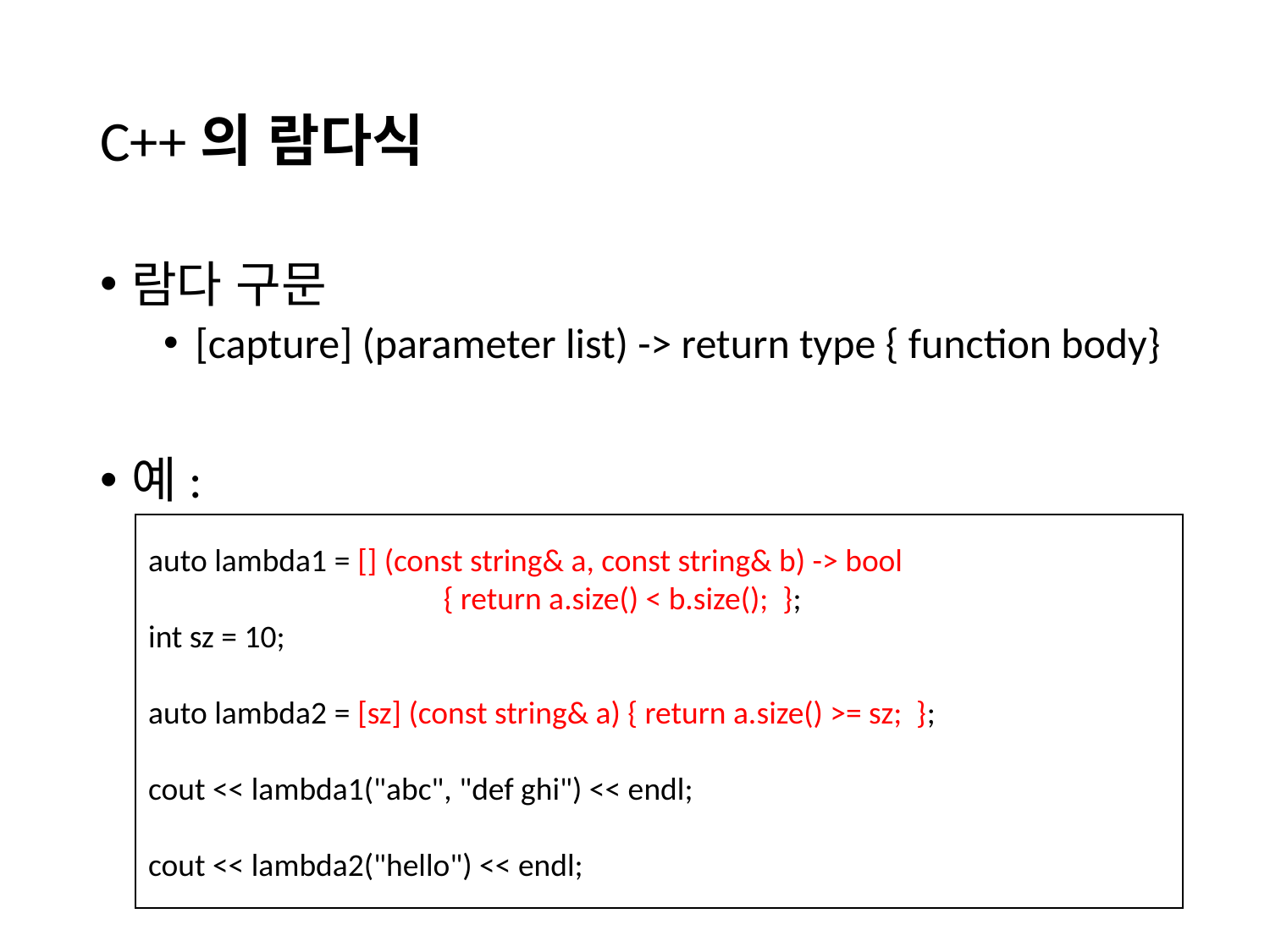

# C++의 람다식
람다 구문
[capture] (parameter list) -> return type { function body}

예:
auto lambda1 = [] (const string& a, const string& b) -> bool
                                         { return a.size() < b.size();  };
int sz = 10;

auto lambda2 = [sz] (const string& a) { return a.size() >= sz;  };

cout << lambda1("abc", "def ghi") << endl;

cout << lambda2("hello") << endl;